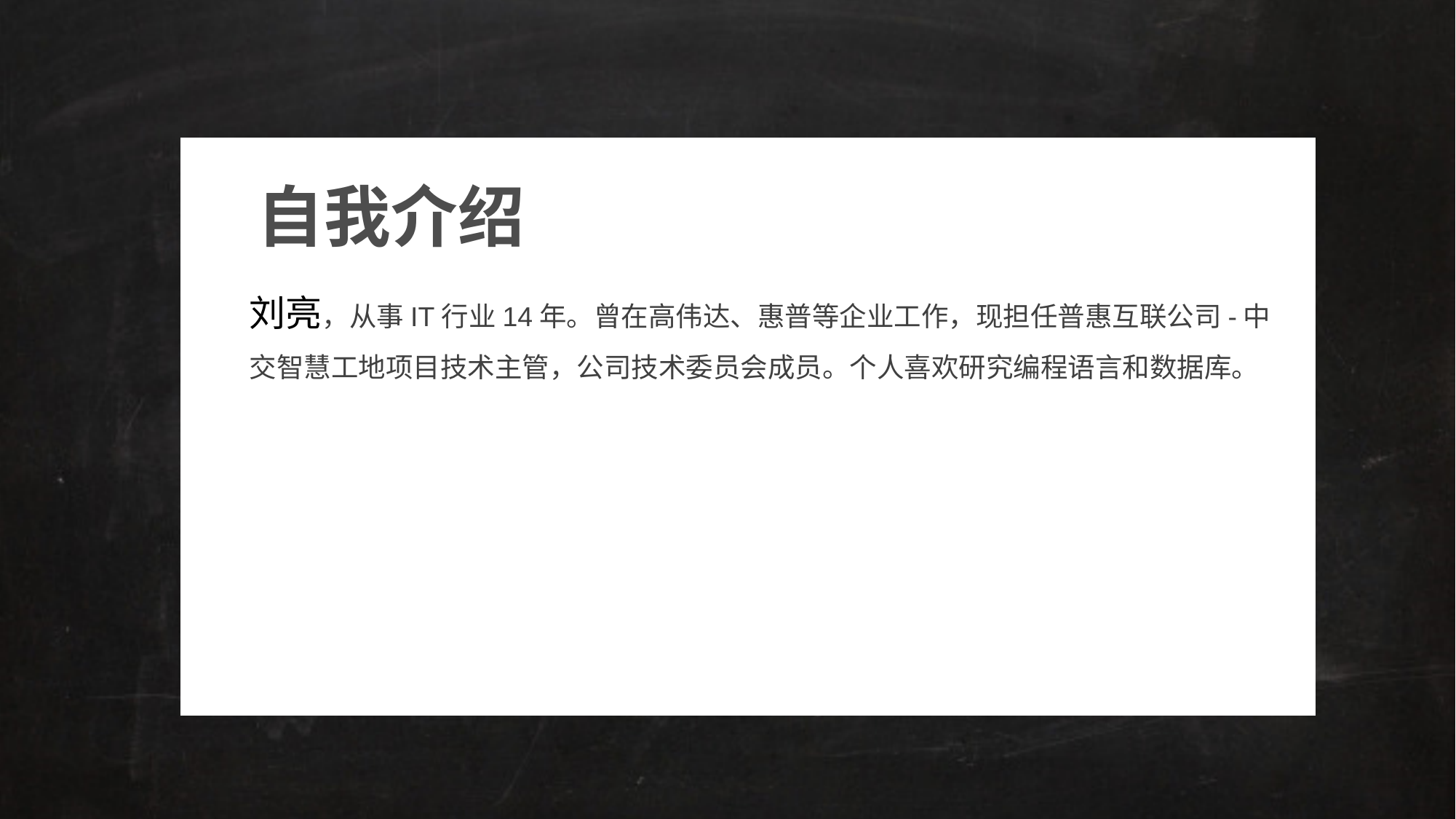

自我介绍
刘亮，从事IT行业14年。曾在高伟达、惠普等企业工作，现担任普惠互联公司-中交智慧工地项目技术主管，公司技术委员会成员。个人喜欢研究编程语言和数据库。